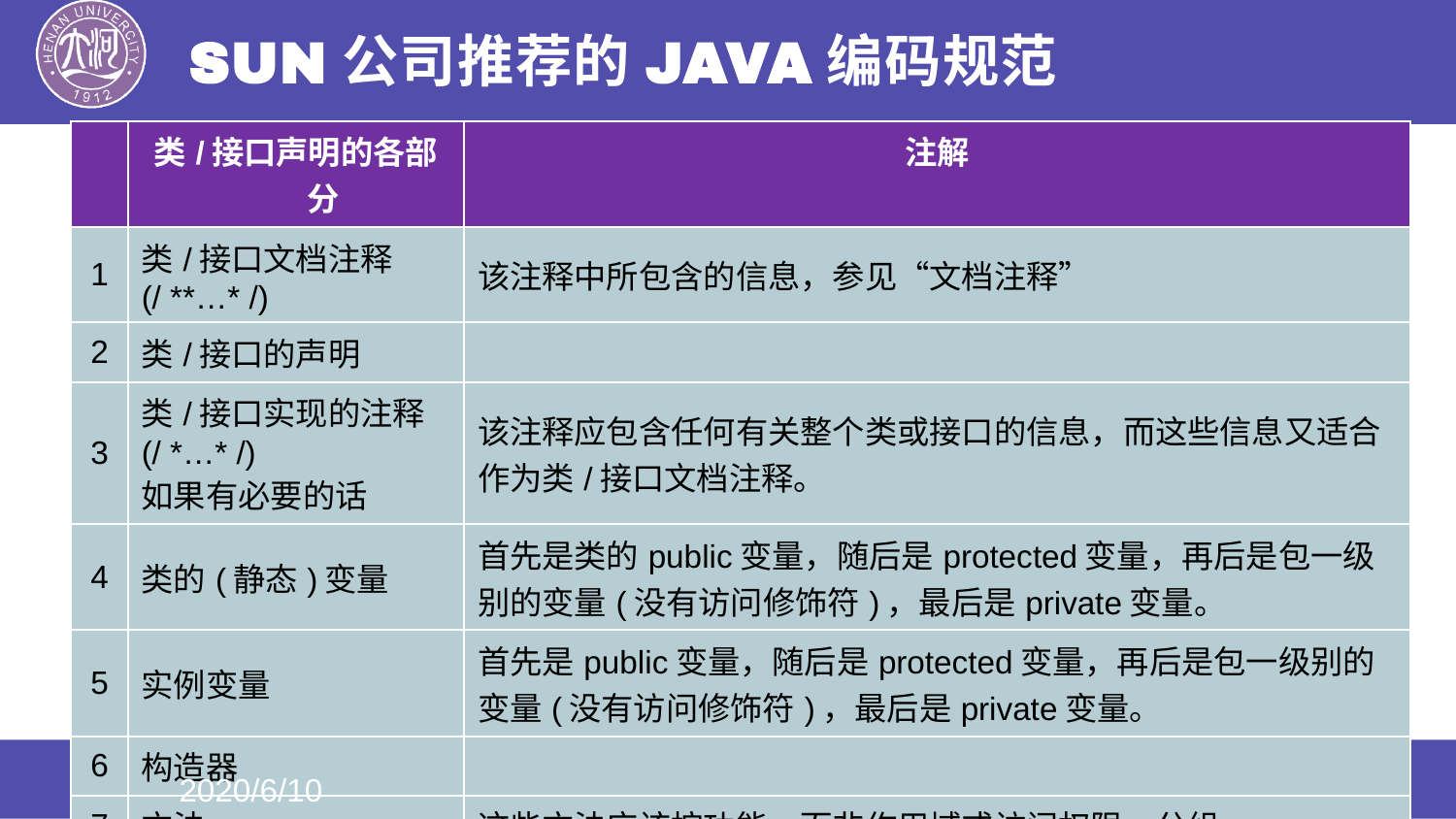

# Sun公司推荐的Java编码规范
|  | 类/接口声明的各部分 | 注解 |
| --- | --- | --- |
| 1 | 类/接口文档注释 (/ \*\*…\* /) | 该注释中所包含的信息，参见“文档注释” |
| 2 | 类/接口的声明 |  |
| 3 | 类/接口实现的注释 (/ \*…\* /) 如果有必要的话 | 该注释应包含任何有关整个类或接口的信息，而这些信息又适合作为类/接口文档注释。 |
| 4 | 类的(静态)变量 | 首先是类的public变量，随后是protected变量，再后是包一级别的变量(没有访问修饰符)，最后是private变量。 |
| 5 | 实例变量 | 首先是public变量，随后是protected变量，再后是包一级别的变量(没有访问修饰符)，最后是private变量。 |
| 6 | 构造器 |  |
| 7 | 方法 | 这些方法应该按功能，而非作用域或访问权限，分组。 |
2020/6/10
软件工程
78